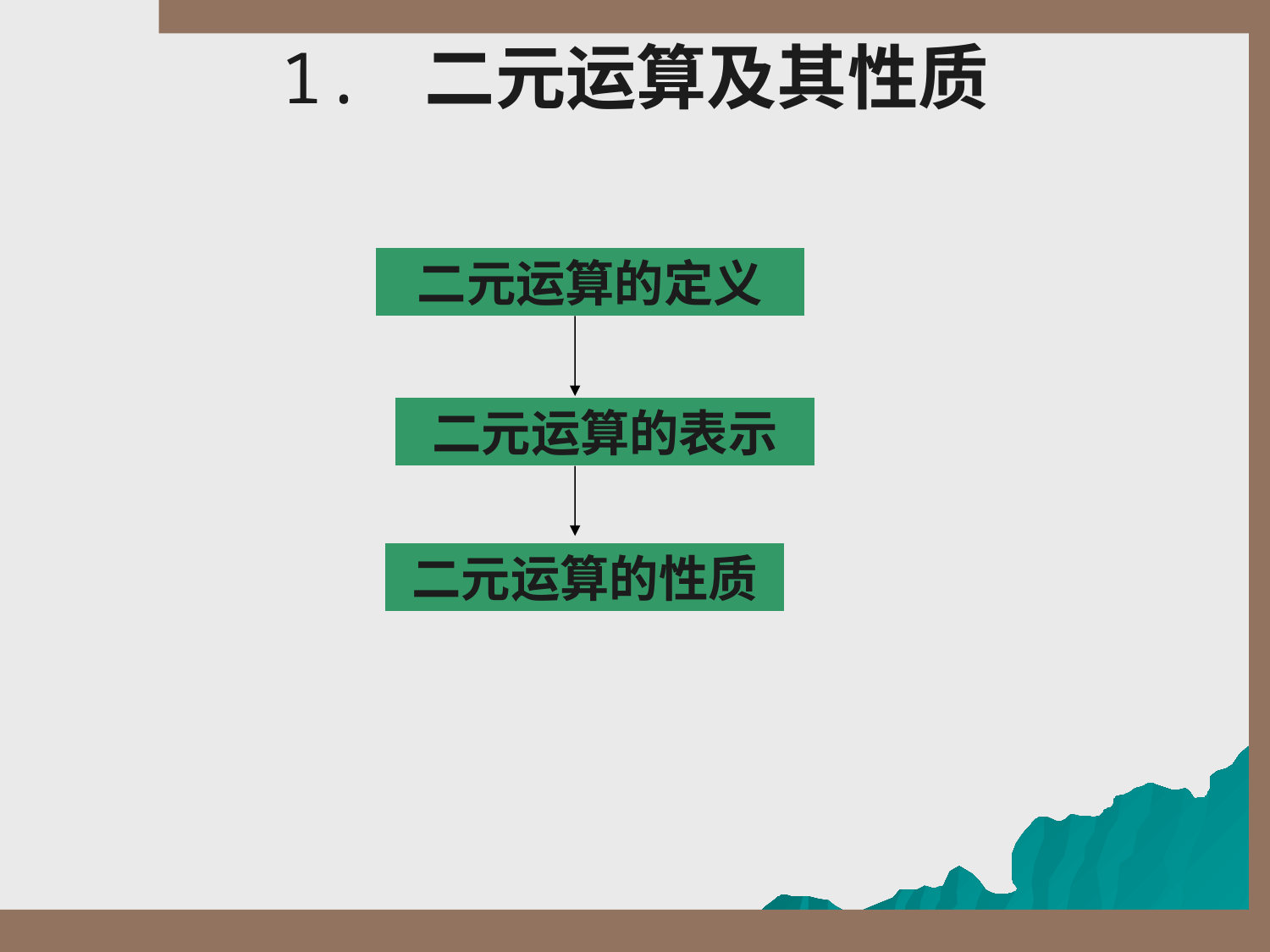

# 1. 二元运算及其性质

二元运算的定义

二元运算的表示

二元运算的性质
2